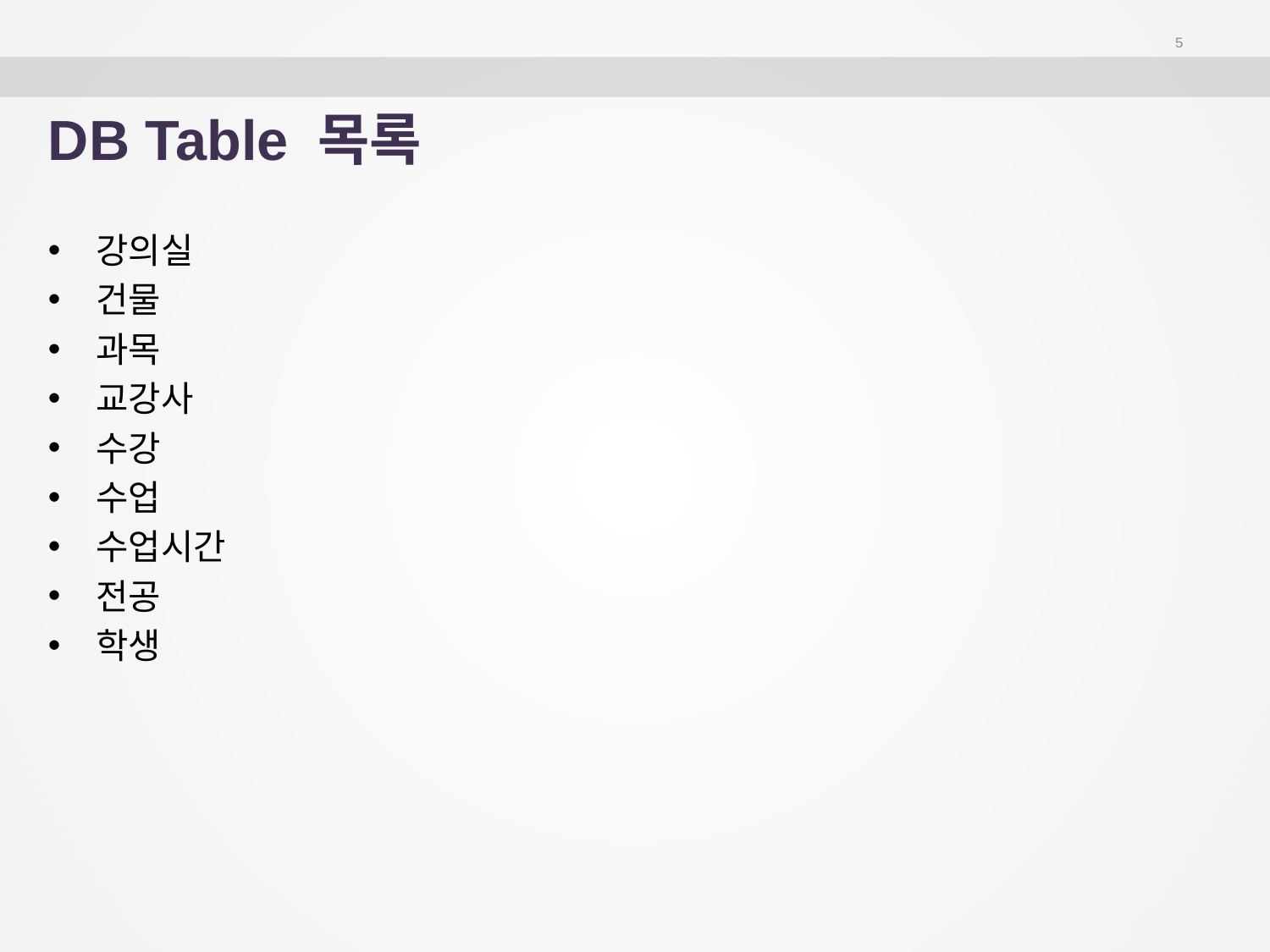

5
# DB Table 목록
강의실
건물
과목
교강사
수강
수업
수업시간
전공
학생